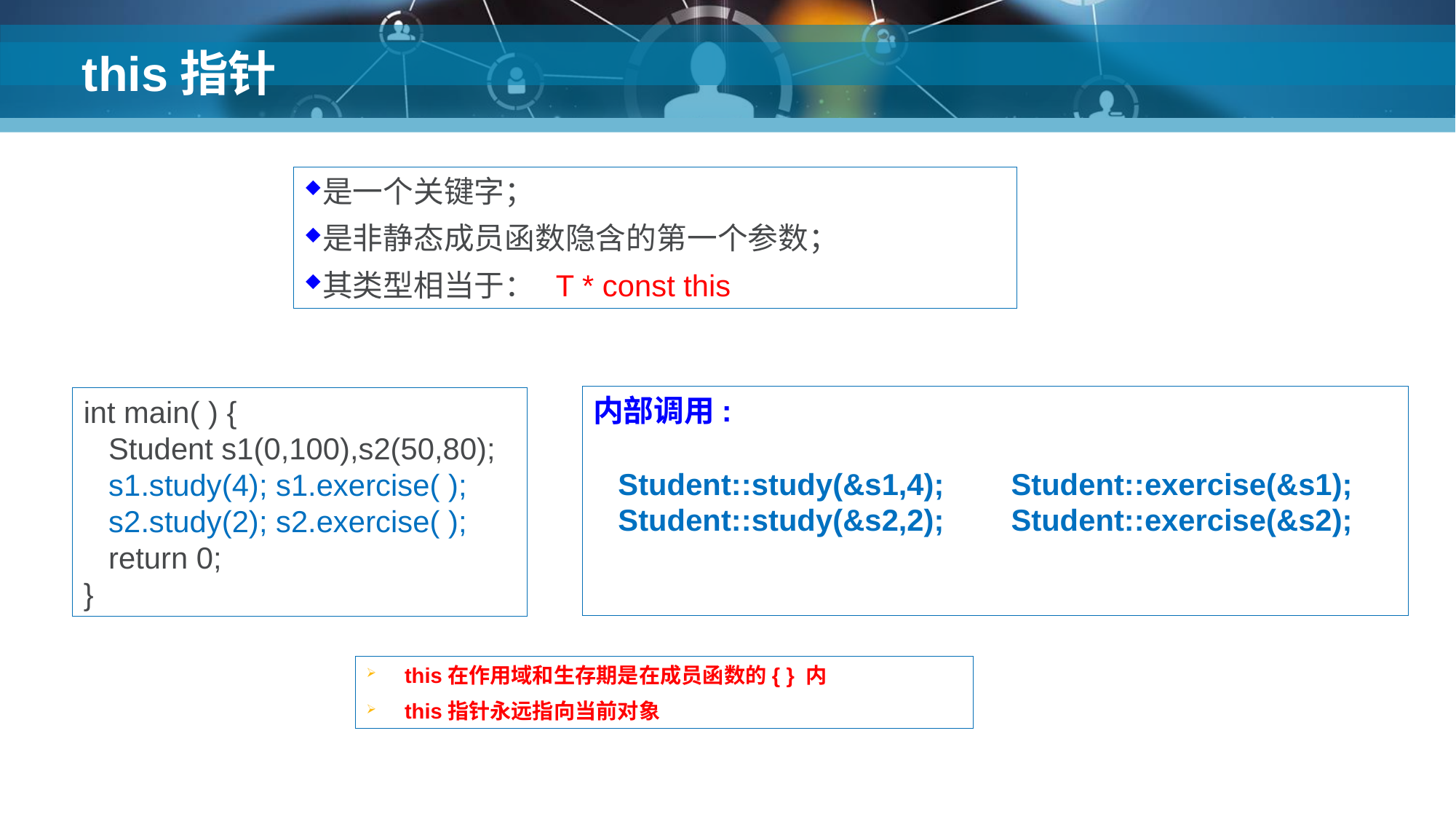

# this指针
是一个关键字；
是非静态成员函数隐含的第一个参数；
其类型相当于：  T * const this
内部调用:
   Student::study(&s1,4);        Student::exercise(&s1);
   Student::study(&s2,2);        Student::exercise(&s2);
int main( ) {
   Student s1(0,100),s2(50,80);
   s1.study(4); s1.exercise( );
   s2.study(2); s2.exercise( );
   return 0;
}
this在作用域和生存期是在成员函数的{ } 内
this指针永远指向当前对象